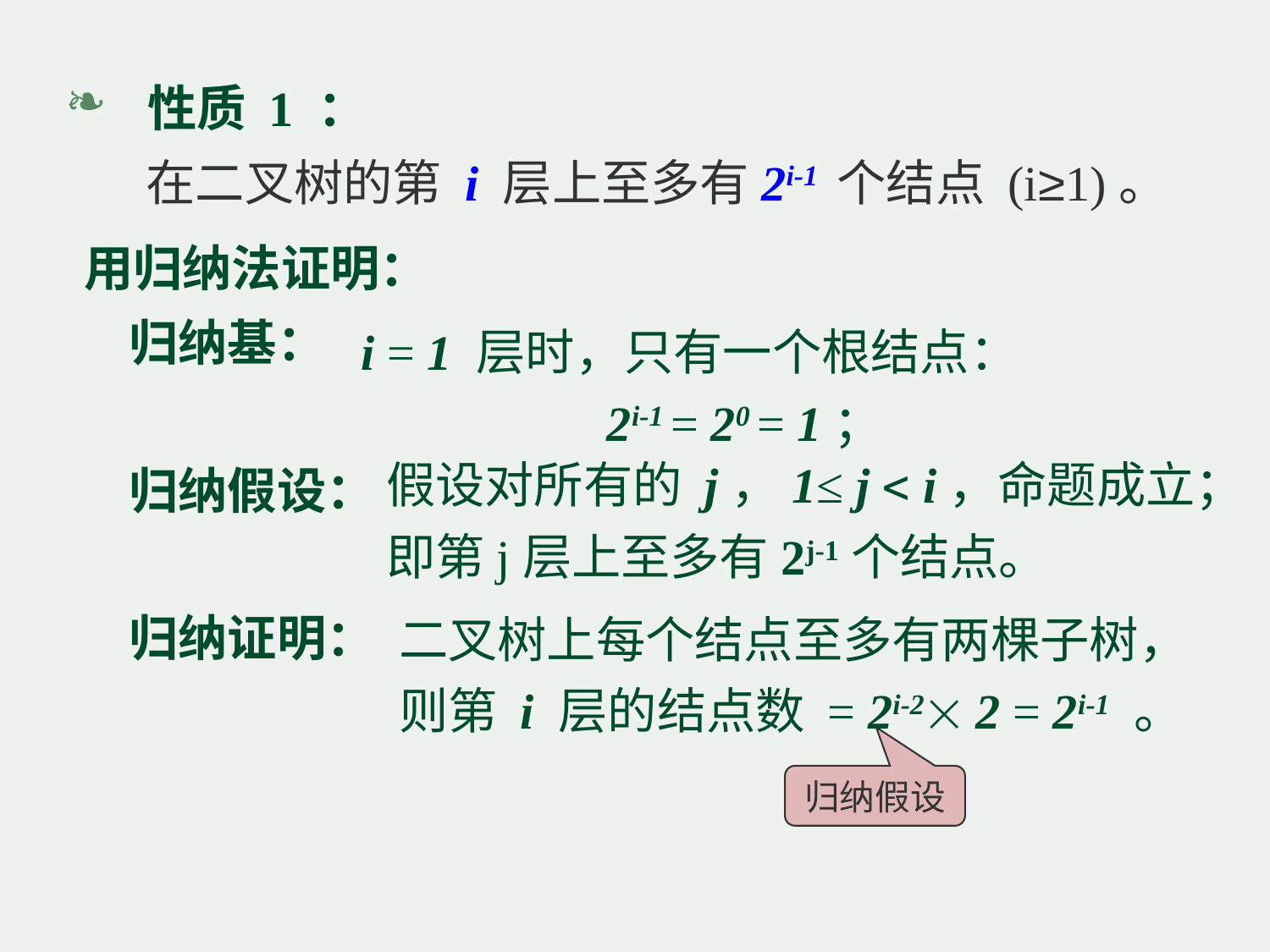

性质 1 ：
   在二叉树的第 i 层上至多有2i-1 个结点 (i≥1)。
用归纳法证明：
   归纳基：

   归纳假设：

   归纳证明：
i = 1 层时，只有一个根结点：
                    2i-1 = 20 = 1；
假设对所有的 j，1≤ j < i，命题成立；
即第j层上至多有2j-1个结点。
二叉树上每个结点至多有两棵子树，
则第 i 层的结点数 = 2i-2× 2 = 2i-1 。
归纳假设